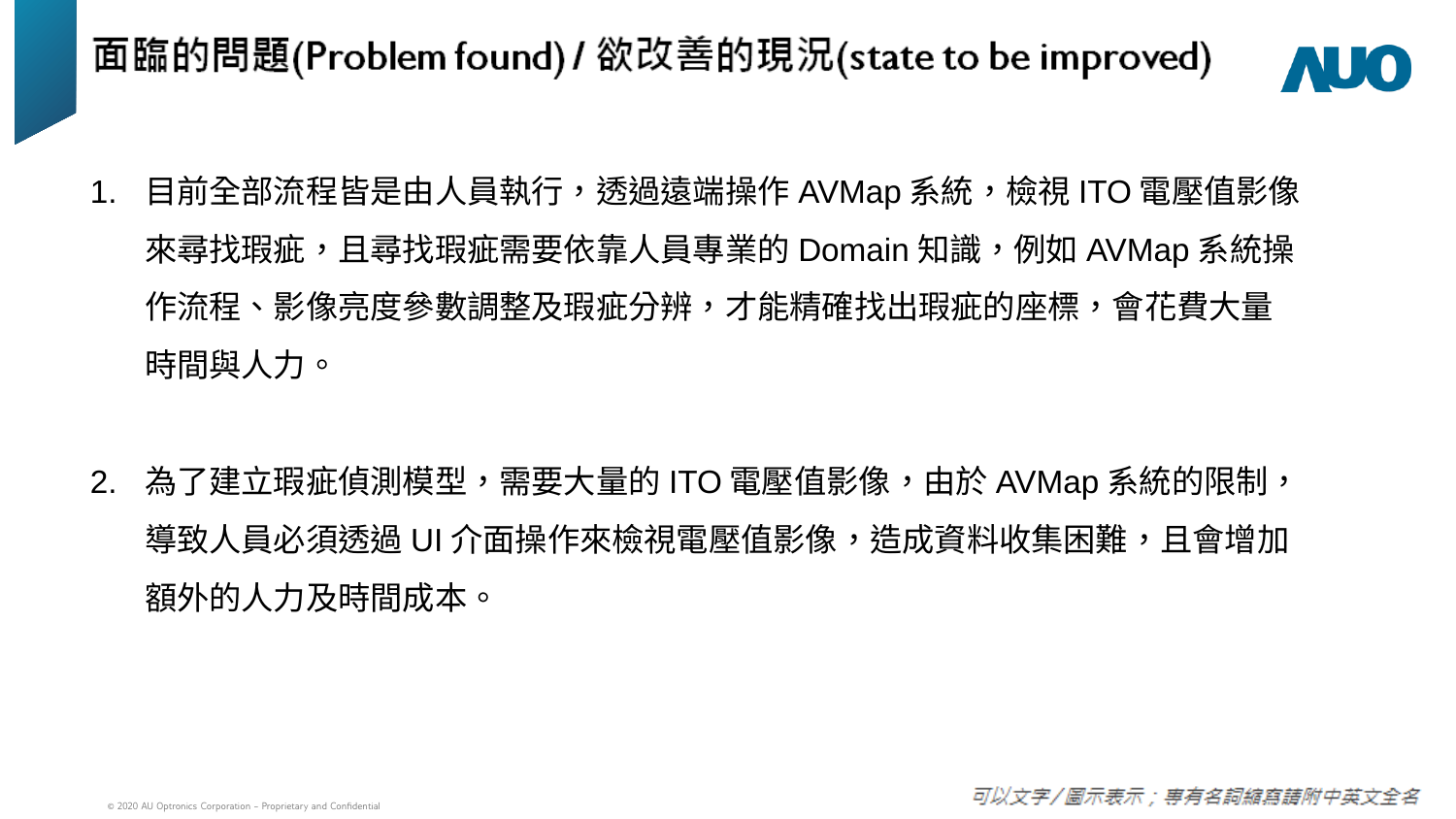

目前全部流程皆是由人員執行，透過遠端操作AVMap系統，檢視ITO電壓值影像來尋找瑕疵，且尋找瑕疵需要依靠人員專業的Domain知識，例如AVMap系統操作流程、影像亮度參數調整及瑕疵分辨，才能精確找出瑕疵的座標，會花費大量時間與人力。

為了建立瑕疵偵測模型，需要大量的ITO電壓值影像，由於AVMap系統的限制，導致人員必須透過UI介面操作來檢視電壓值影像，造成資料收集困難，且會增加額外的人力及時間成本。